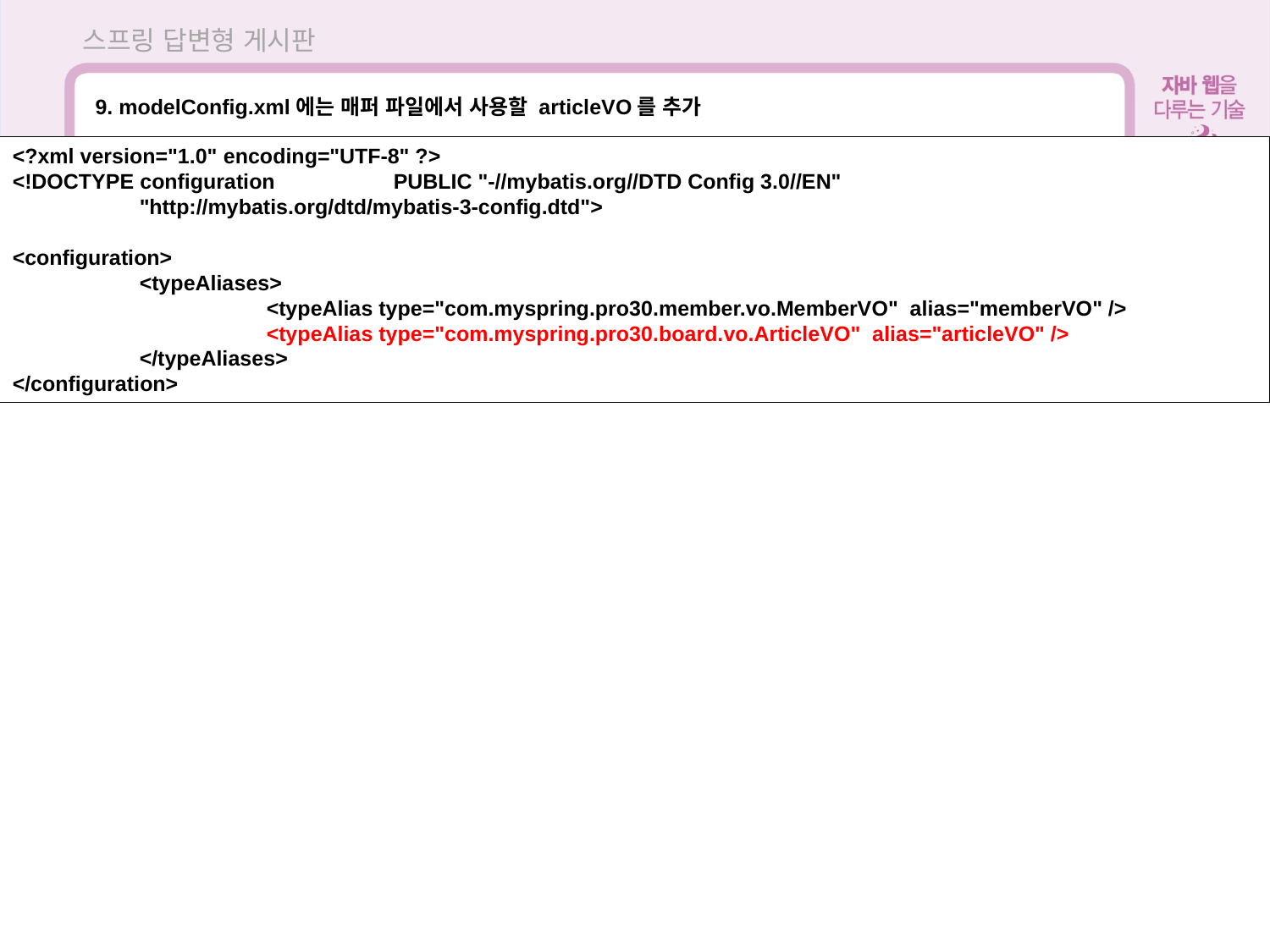

스프링 답변형 게시판
9. modelConfig.xml에는 매퍼 파일에서 사용할 articleVO를 추가
<?xml version="1.0" encoding="UTF-8" ?>
<!DOCTYPE configuration 	PUBLIC "-//mybatis.org//DTD Config 3.0//EN"
	"http://mybatis.org/dtd/mybatis-3-config.dtd">

<configuration>
	<typeAliases>
		<typeAlias type="com.myspring.pro30.member.vo.MemberVO"  alias="memberVO" />
		<typeAlias type="com.myspring.pro30.board.vo.ArticleVO"  alias="articleVO" />
	</typeAliases>
</configuration>